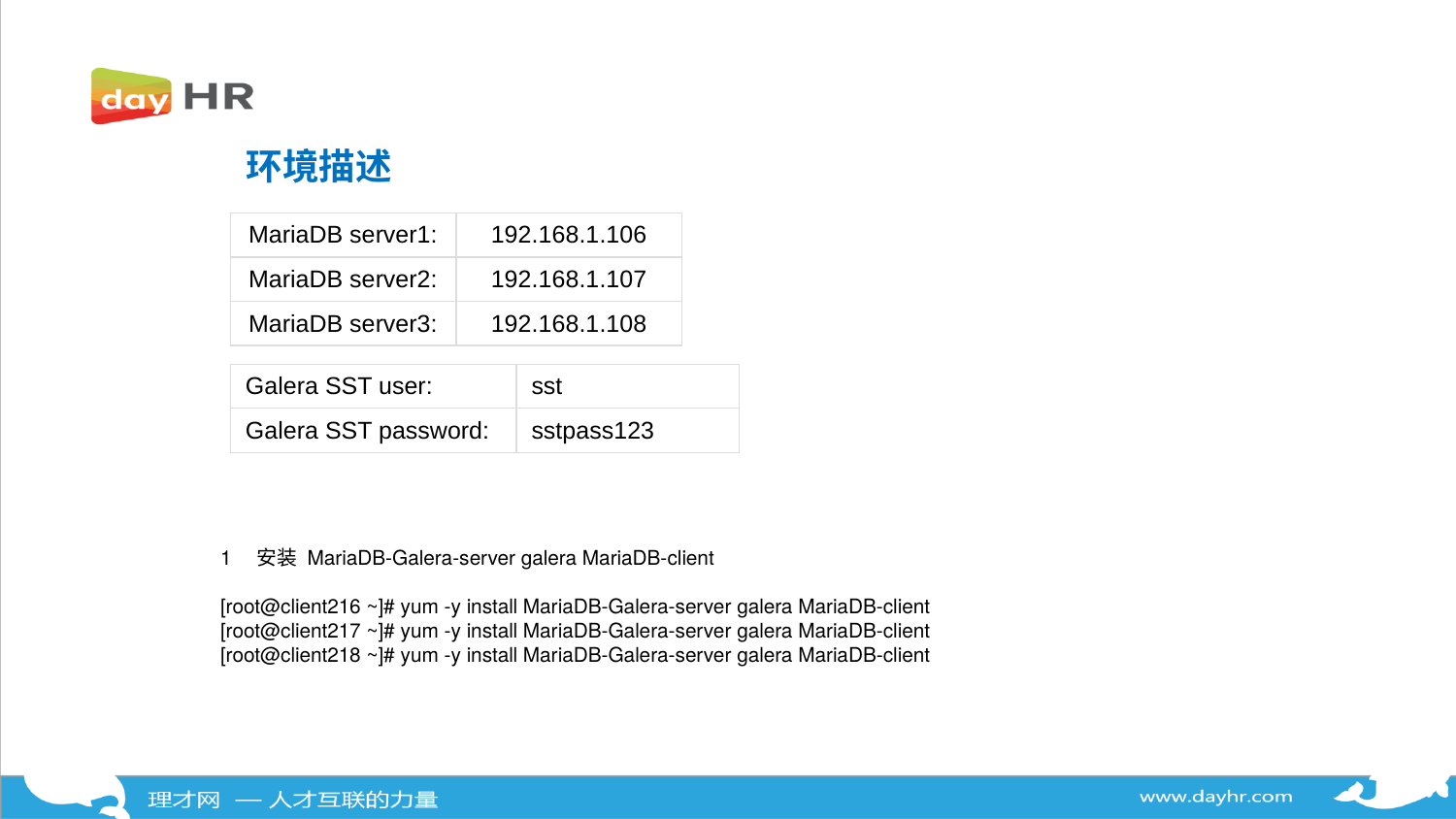

环境描述
| MariaDB server1: | 192.168.1.106 |
| --- | --- |
| MariaDB server2: | 192.168.1.107 |
| MariaDB server3: | 192.168.1.108 |
| Galera SST user: | sst |
| --- | --- |
| Galera SST password: | sstpass123 |
安装 MariaDB-Galera-server galera MariaDB-client

[root@client216 ~]# yum -y install MariaDB-Galera-server galera MariaDB-client
[root@client217 ~]# yum -y install MariaDB-Galera-server galera MariaDB-client
[root@client218 ~]# yum -y install MariaDB-Galera-server galera MariaDB-client